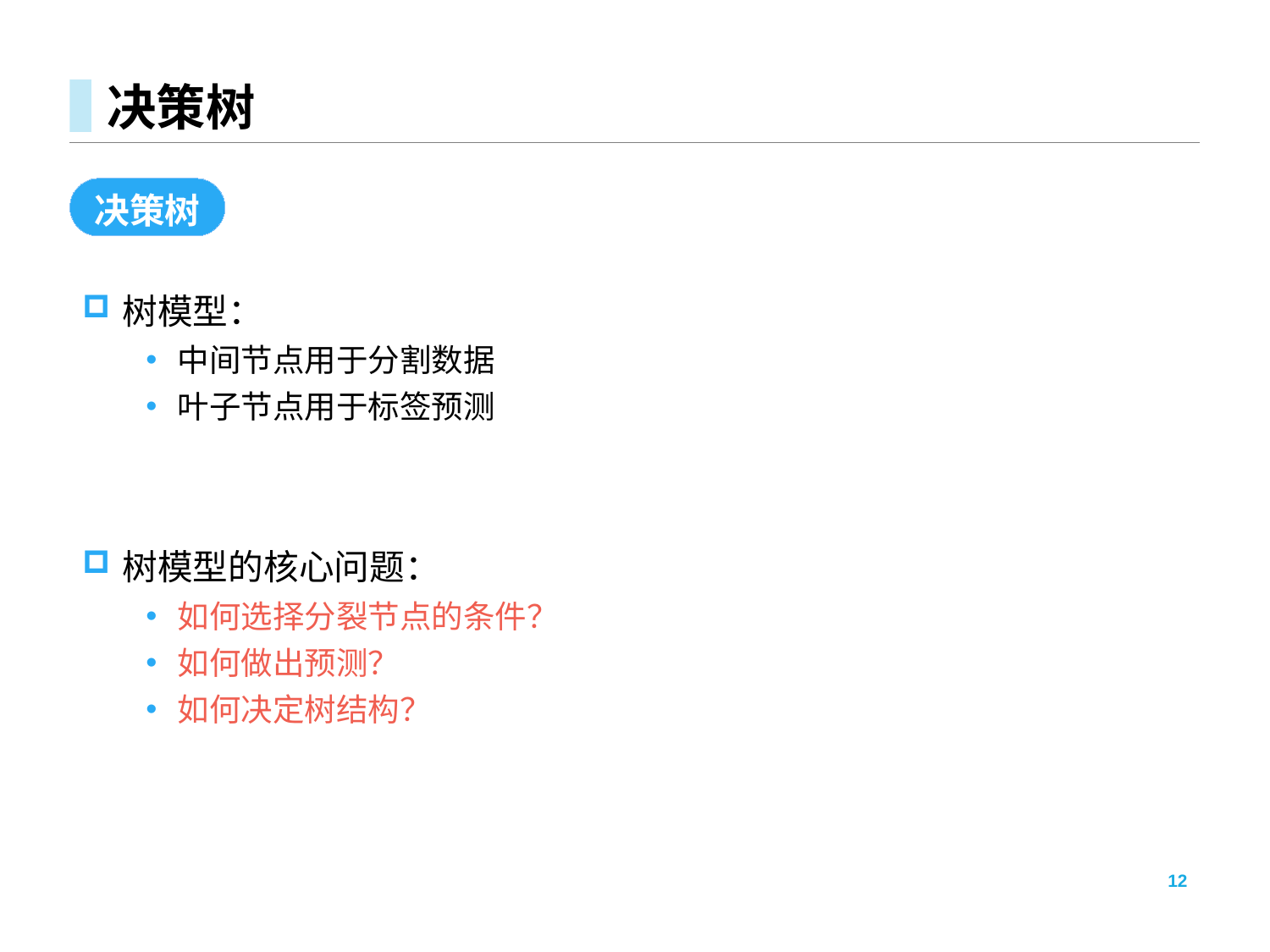

# 决策树
决策树
树模型：
中间节点用于分割数据
叶子节点用于标签预测

树模型的核心问题：
如何选择分裂节点的条件？
如何做出预测？
如何决定树结构？

12